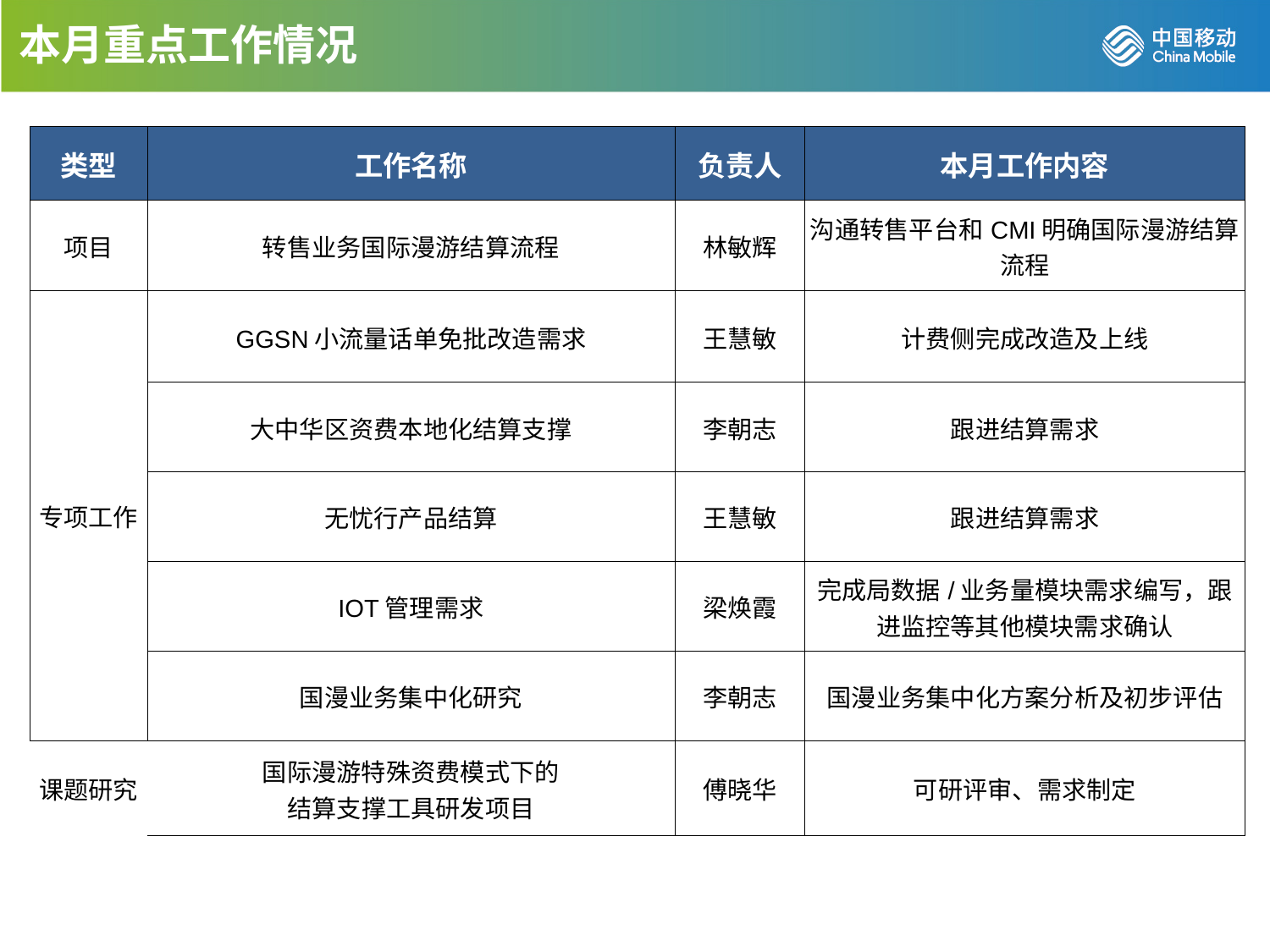

本月重点工作情况
| 类型 | 工作名称 | 负责人 | 本月工作内容 |
| --- | --- | --- | --- |
| 项目 | 转售业务国际漫游结算流程 | 林敏辉 | 沟通转售平台和CMI明确国际漫游结算流程 |
| 专项工作 | GGSN小流量话单免批改造需求 | 王慧敏 | 计费侧完成改造及上线 |
|  | 大中华区资费本地化结算支撑 | 李朝志 | 跟进结算需求 |
|  | 无忧行产品结算 | 王慧敏 | 跟进结算需求 |
|  | IOT管理需求 | 梁焕霞 | 完成局数据/业务量模块需求编写，跟进监控等其他模块需求确认 |
|  | 国漫业务集中化研究 | 李朝志 | 国漫业务集中化方案分析及初步评估 |
| 课题研究 | 国际漫游特殊资费模式下的 结算支撑工具研发项目 | 傅晓华 | 可研评审、需求制定 |